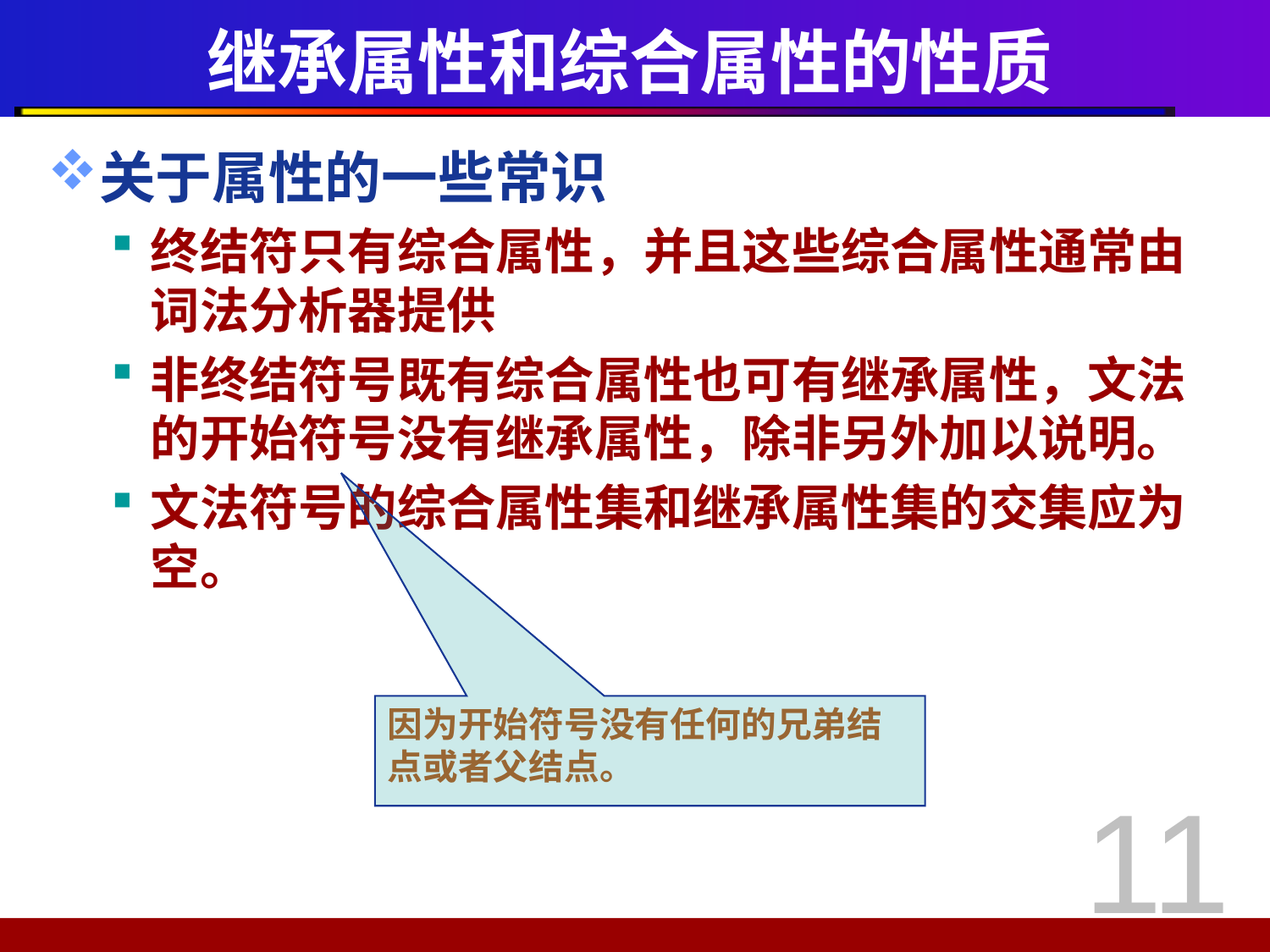

# 继承属性和综合属性的性质
关于属性的一些常识
终结符只有综合属性，并且这些综合属性通常由词法分析器提供
非终结符号既有综合属性也可有继承属性，文法的开始符号没有继承属性，除非另外加以说明。
文法符号的综合属性集和继承属性集的交集应为空。
因为开始符号没有任何的兄弟结点或者父结点。
11